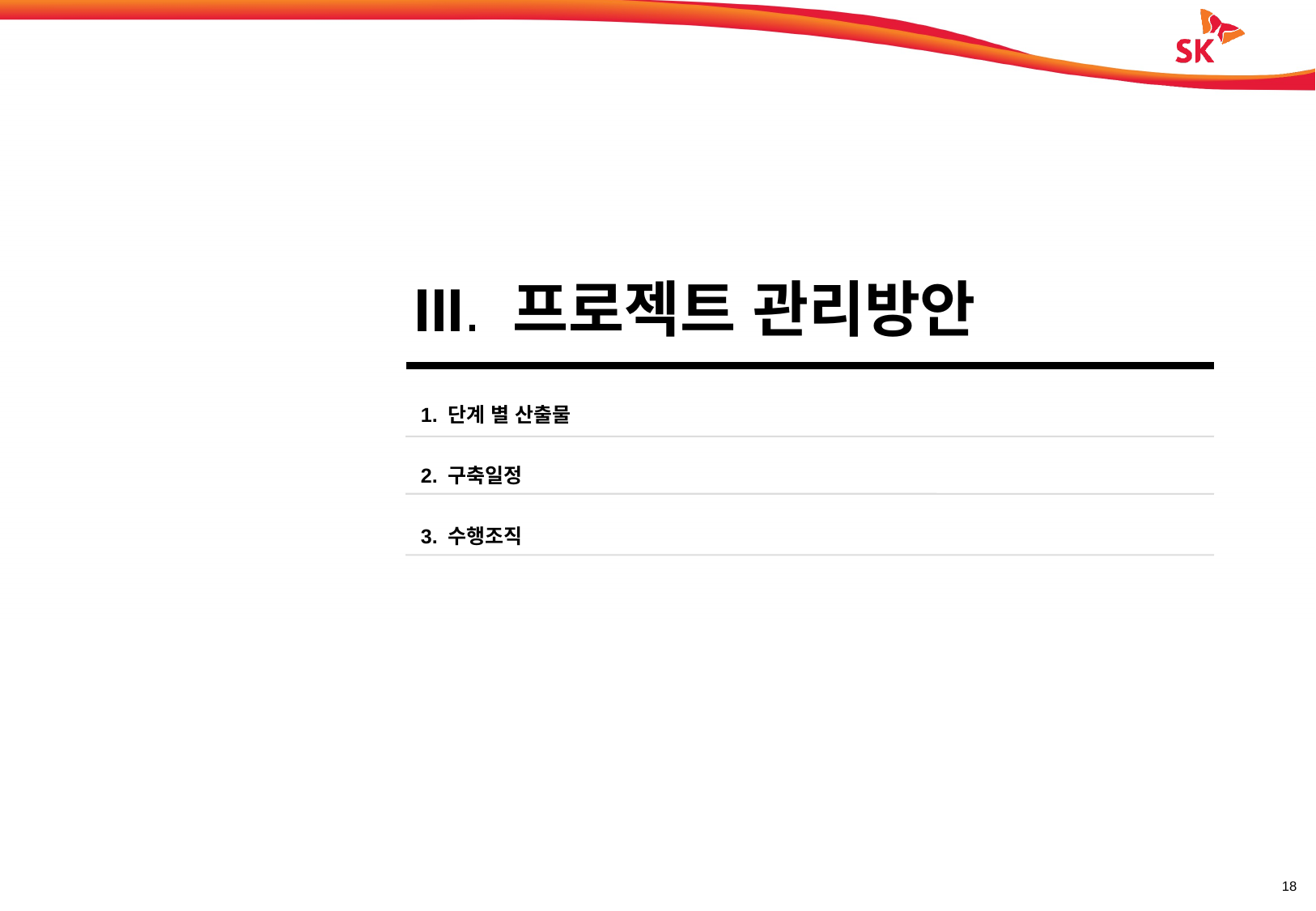

III. 프로젝트 관리방안
1. 단계 별 산출물
2. 구축일정
3. 수행조직